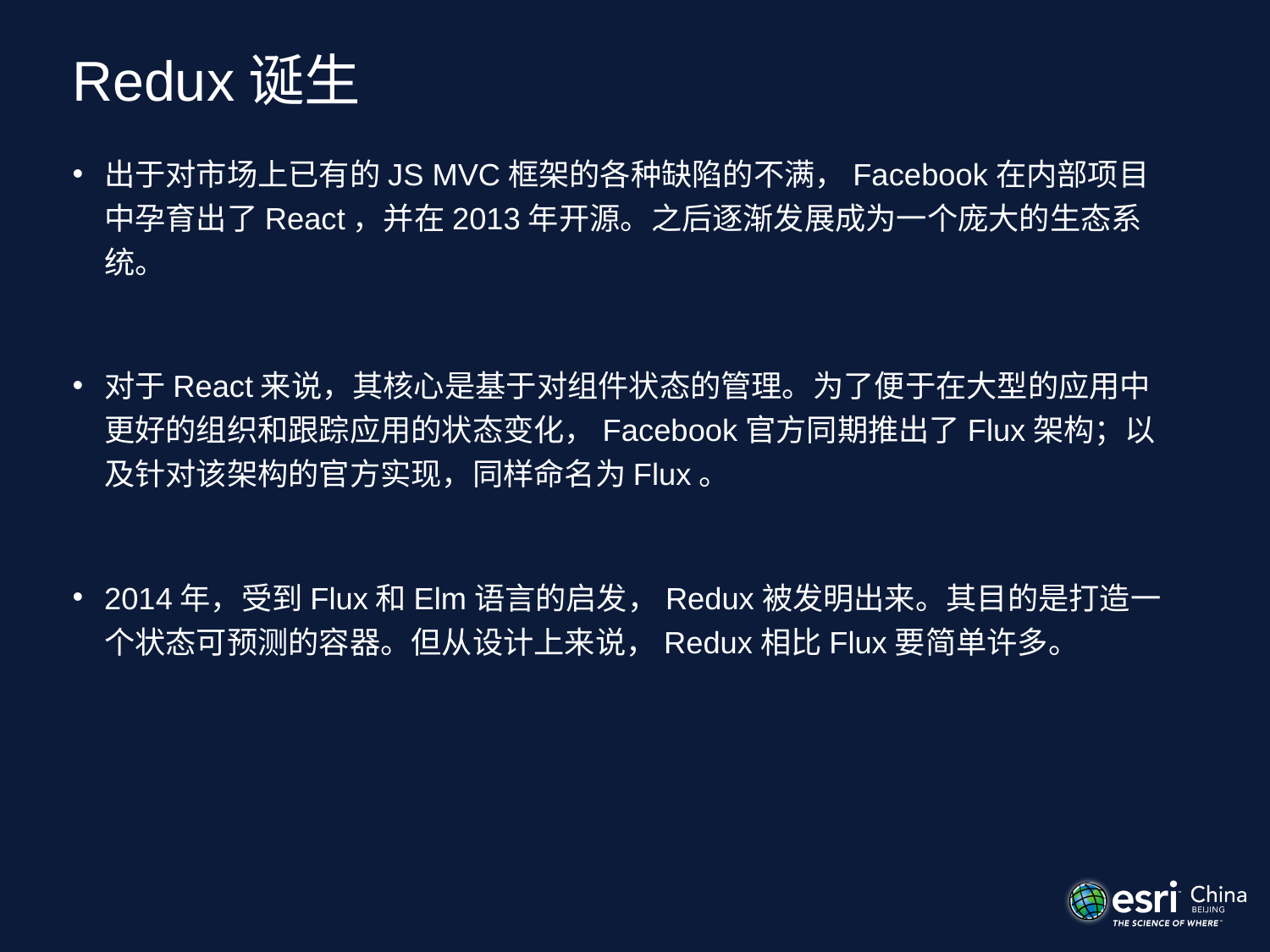

# Redux诞生
出于对市场上已有的JS MVC框架的各种缺陷的不满，Facebook在内部项目中孕育出了React，并在2013年开源。之后逐渐发展成为一个庞大的生态系统。

对于React来说，其核心是基于对组件状态的管理。为了便于在大型的应用中更好的组织和跟踪应用的状态变化，Facebook官方同期推出了Flux架构；以及针对该架构的官方实现，同样命名为Flux。

2014年，受到Flux和Elm语言的启发，Redux被发明出来。其目的是打造一个状态可预测的容器。但从设计上来说，Redux相比Flux要简单许多。